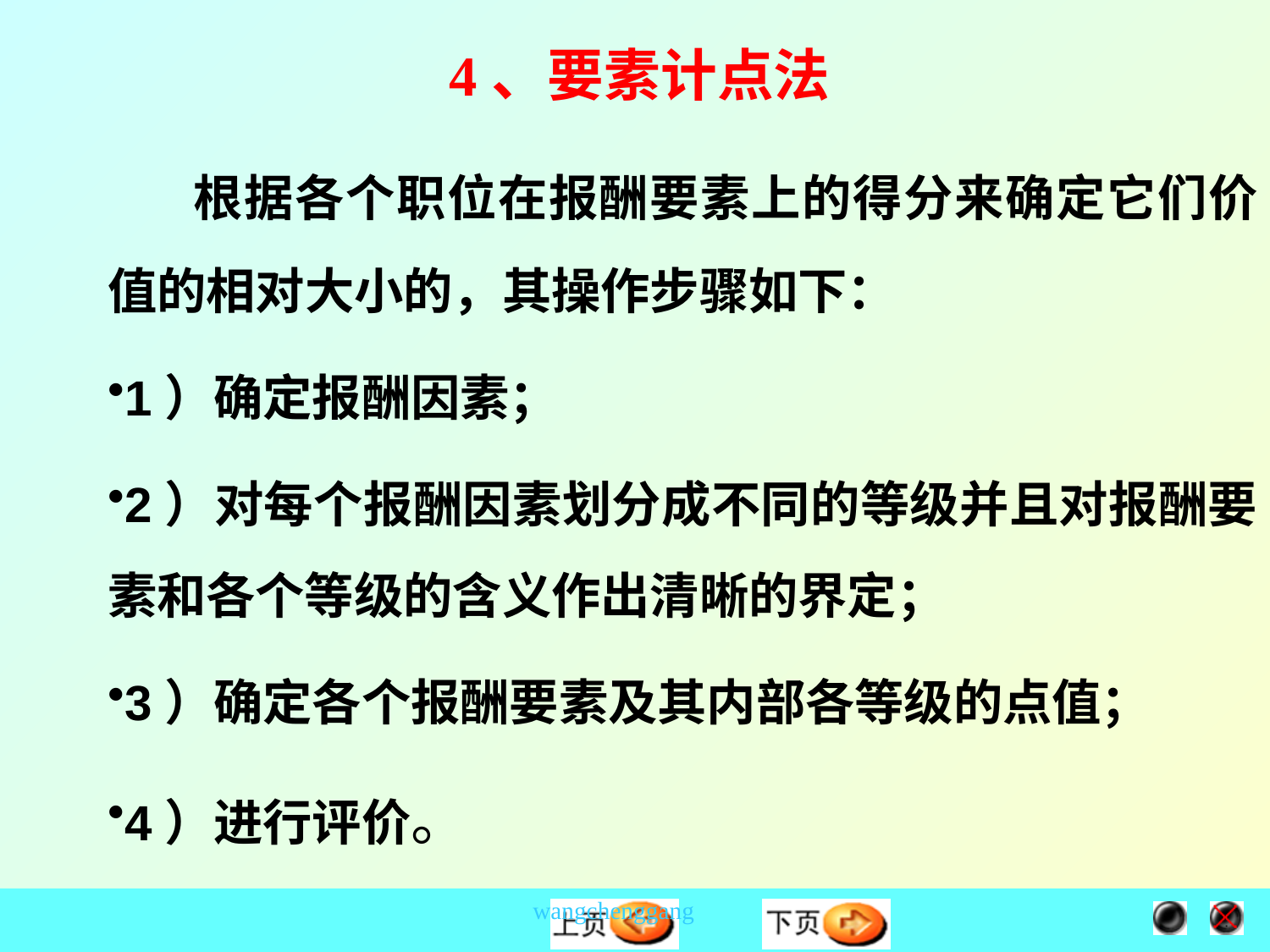

# 4、要素计点法
     根据各个职位在报酬要素上的得分来确定它们价值的相对大小的，其操作步骤如下：
1）确定报酬因素；
2）对每个报酬因素划分成不同的等级并且对报酬要素和各个等级的含义作出清晰的界定；
3）确定各个报酬要素及其内部各等级的点值；
4）进行评价。
wangchenggang